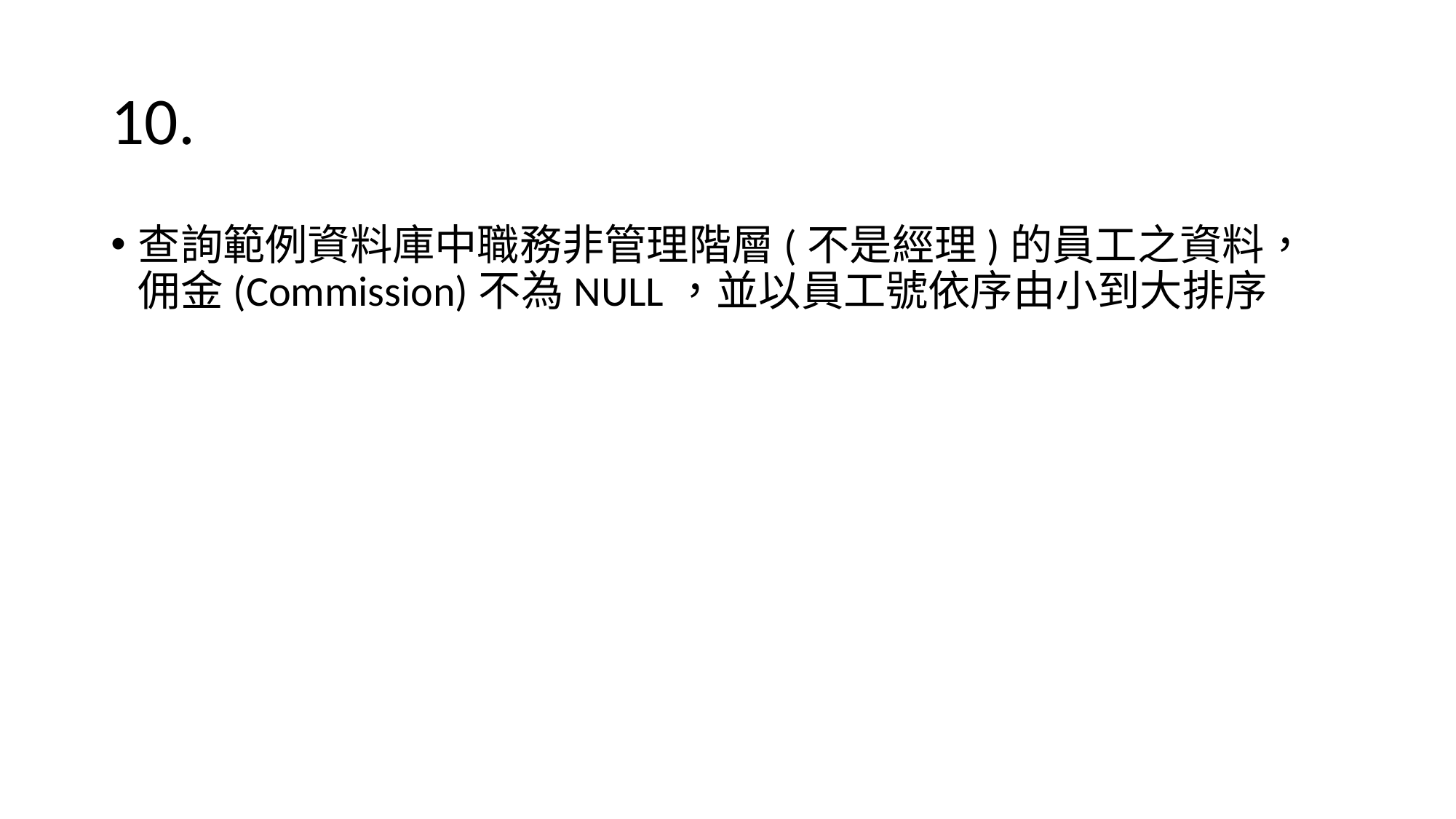

# 10.
查詢範例資料庫中職務非管理階層(不是經理)的員工之資料，佣金(Commission)不為NULL，並以員工號依序由小到大排序